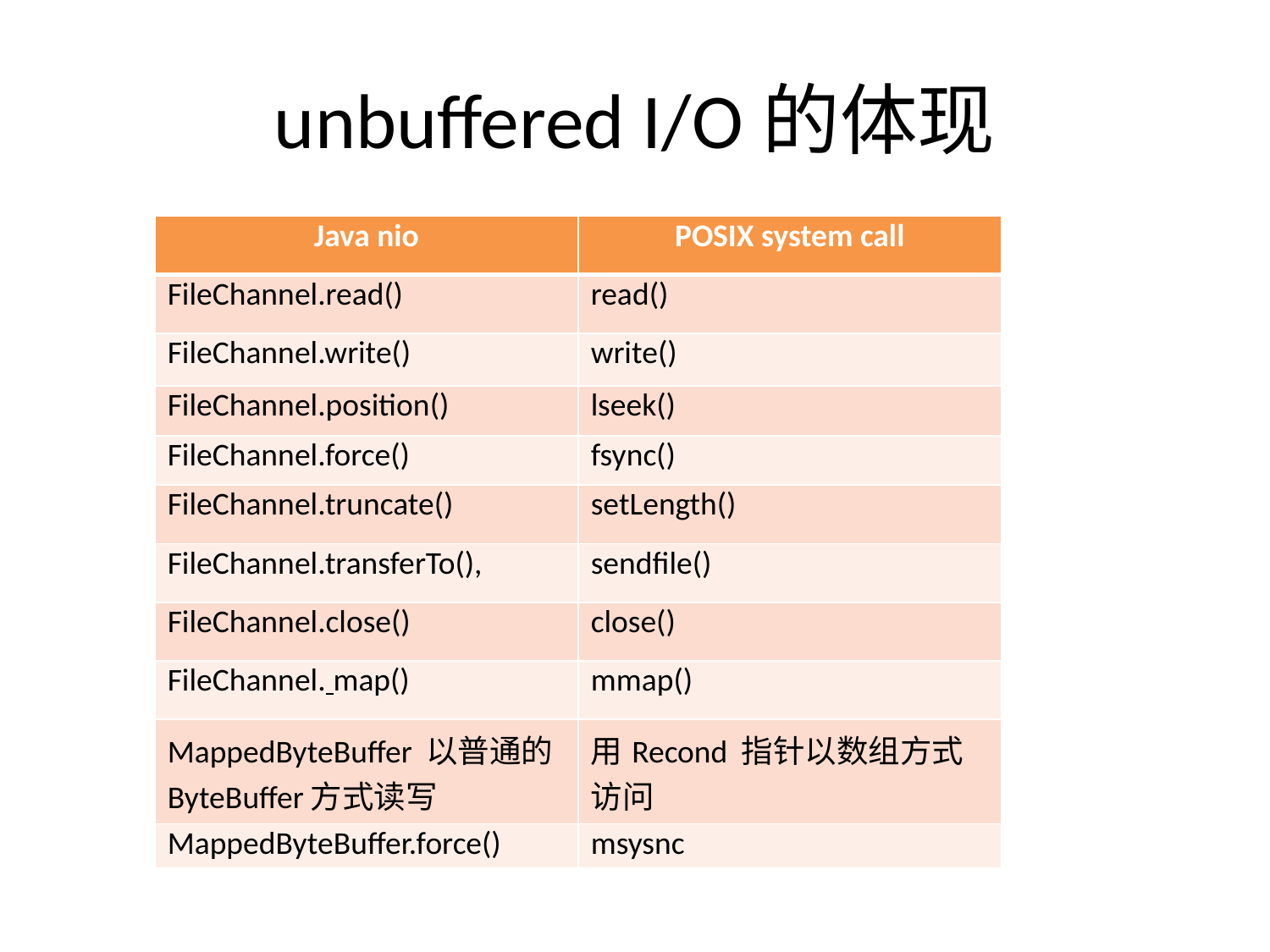

# unbuffered I/O的体现
| Java nio | POSIX system call |
| --- | --- |
| FileChannel.read() | read() |
| FileChannel.write() | write() |
| FileChannel.position() | lseek() |
| FileChannel.force() | fsync() |
| FileChannel.truncate() | setLength() |
| FileChannel.transferTo(), | sendfile() |
| FileChannel.close() | close() |
| FileChannel. map() | mmap() |
| MappedByteBuffer 以普通的ByteBuffer方式读写 | 用Recond 指针以数组方式访问 |
| MappedByteBuffer.force() | msysnc |